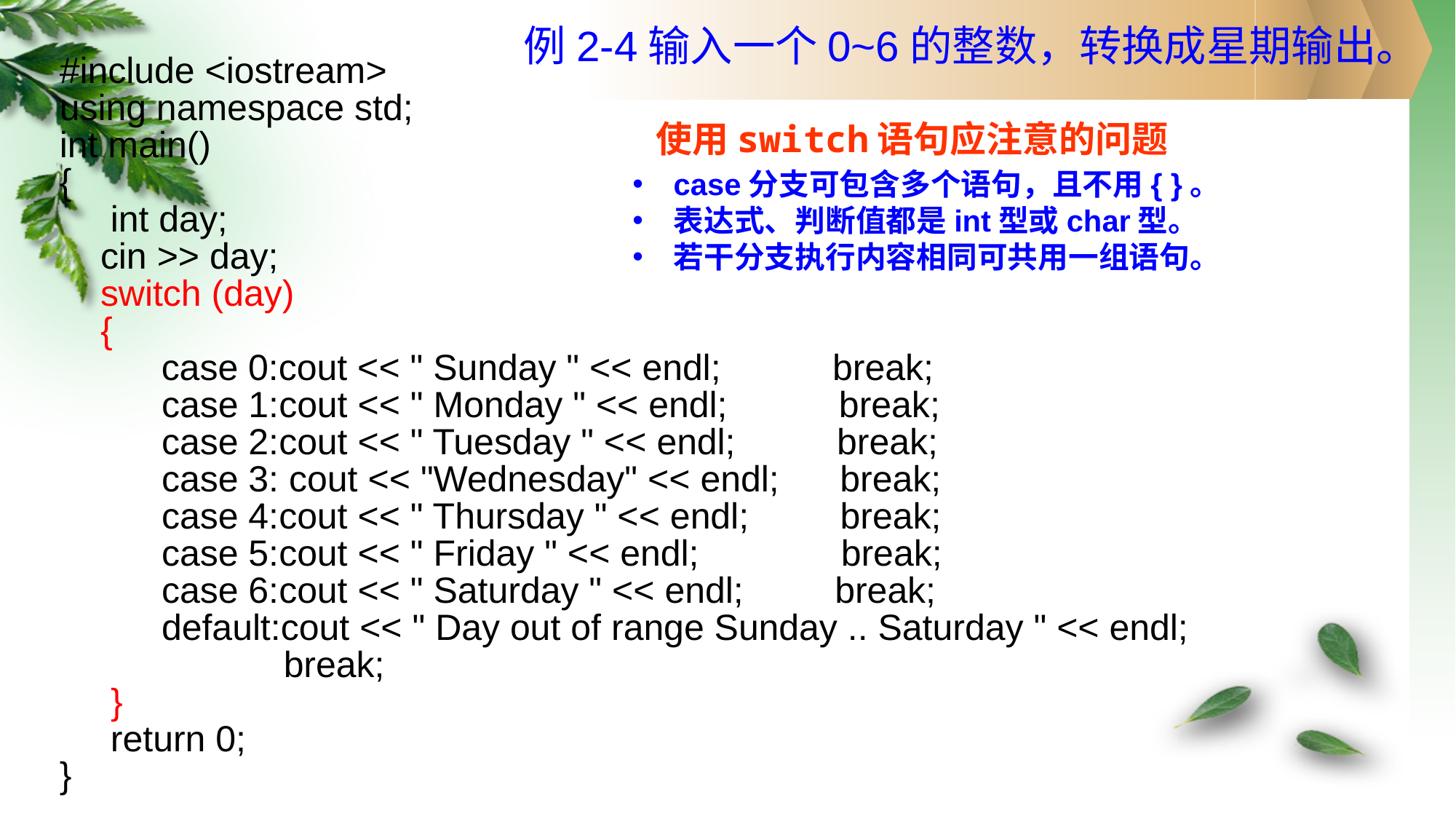

例2-4输入一个0~6的整数，转换成星期输出。
#include <iostream>
using namespace std;
int main()
{
     int day;
	cin >> day;
	switch (day)
	{
          case 0:cout << " Sunday " << endl;           break;
	      case 1:cout << " Monday " << endl;           break;
	      case 2:cout << " Tuesday " << endl;          break;
	      case 3: cout << "Wednesday" << endl;      break;
	      case 4:cout << " Thursday " << endl;         break;
	      case 5:cout << " Friday " << endl;              break;
	      case 6:cout << " Saturday " << endl;         break;
	      default:cout << " Day out of range Sunday .. Saturday " << endl;
                      break;
	 }
     return 0;
}
使用switch语句应注意的问题
case分支可包含多个语句，且不用{ }。
表达式、判断值都是int型或char型。
若干分支执行内容相同可共用一组语句。